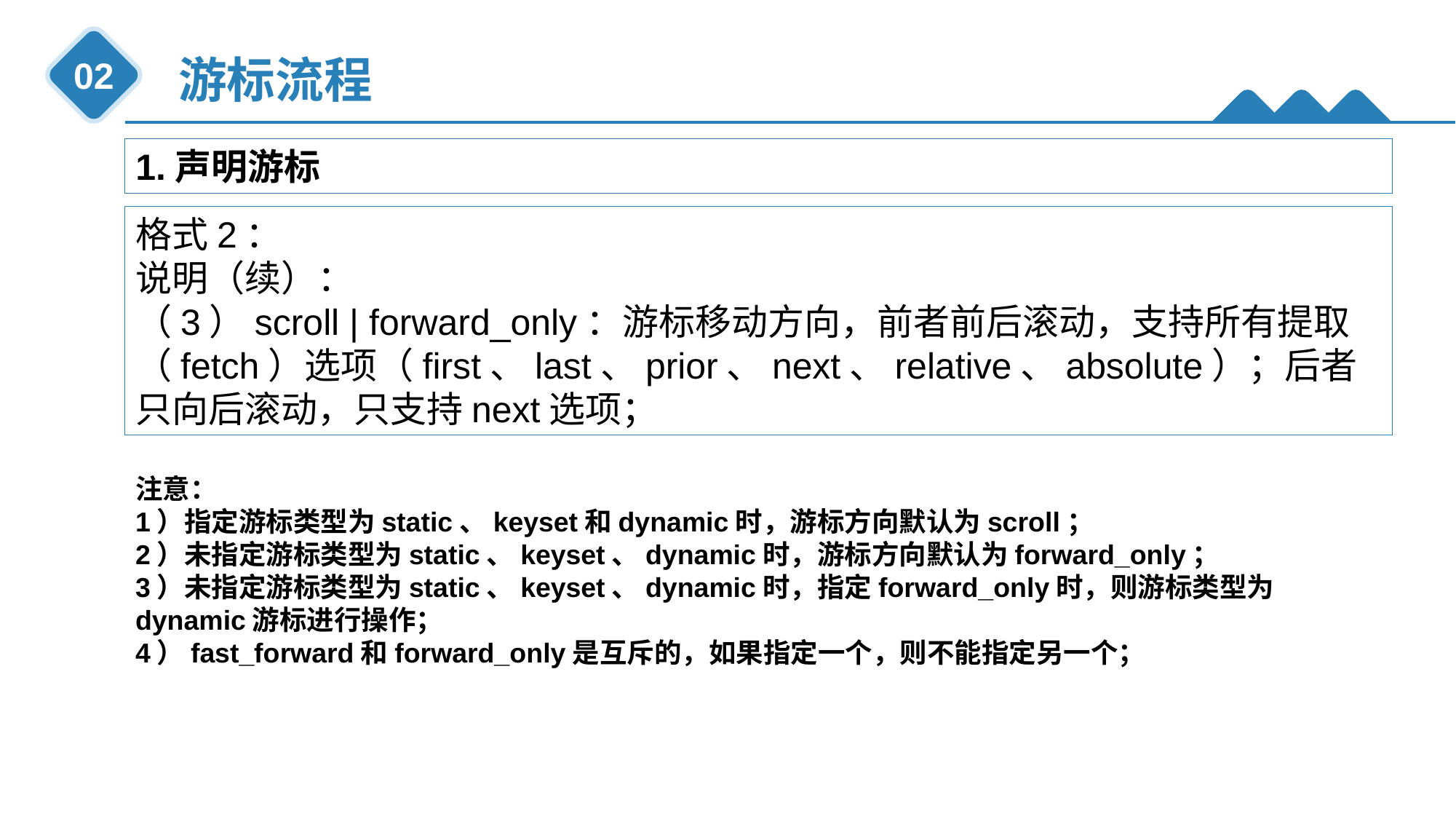

游标流程
02

1.声明游标
格式2：
说明（续）：
（3）scroll | forward_only：游标移动方向，前者前后滚动，支持所有提取（fetch）选项（first、last、prior、next、relative、absolute）；后者只向后滚动，只支持next选项；
注意：
1）指定游标类型为static、keyset和dynamic时，游标方向默认为scroll；
2）未指定游标类型为static、keyset、dynamic时，游标方向默认为forward_only；
3）未指定游标类型为static、keyset、dynamic时，指定forward_only时，则游标类型为dynamic游标进行操作；
4）fast_forward和forward_only是互斥的，如果指定一个，则不能指定另一个；